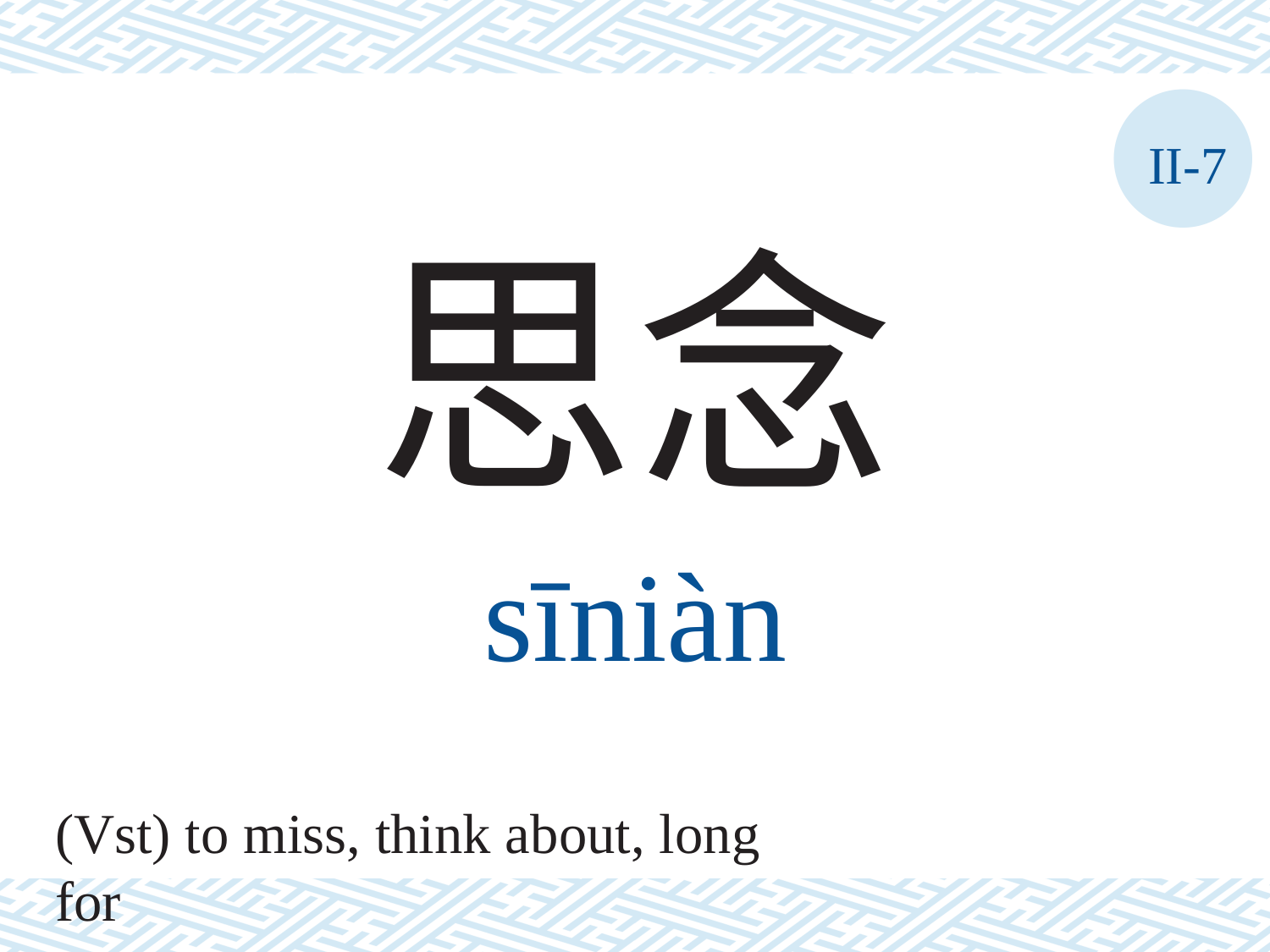

II-7
思念
sīniàn
(Vst) to miss, think about, long for